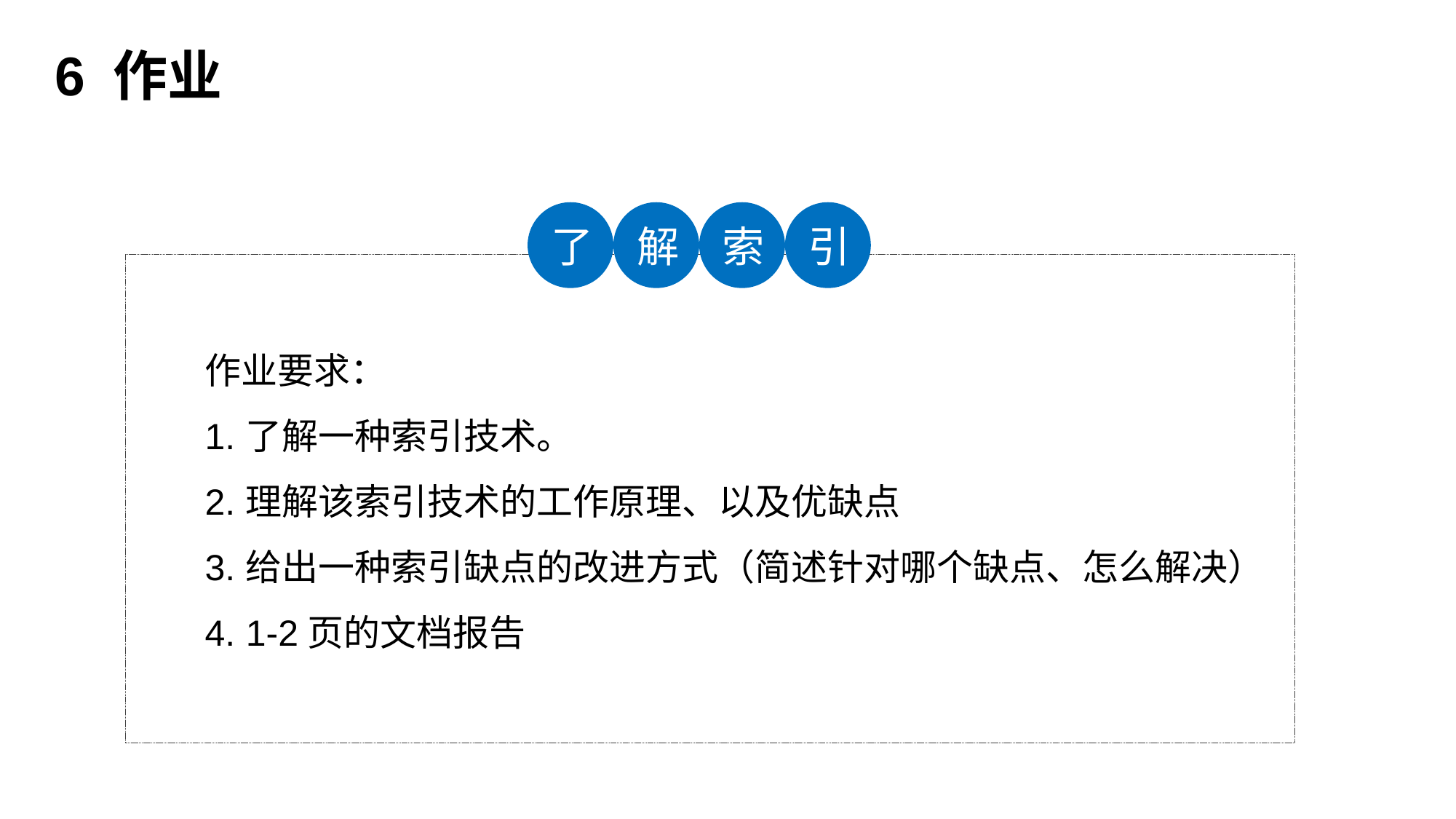

6 作业
了
解
索
引

作业要求：
了解一种索引技术。
理解该索引技术的工作原理、以及优缺点
给出一种索引缺点的改进方式（简述针对哪个缺点、怎么解决）
1-2页的文档报告